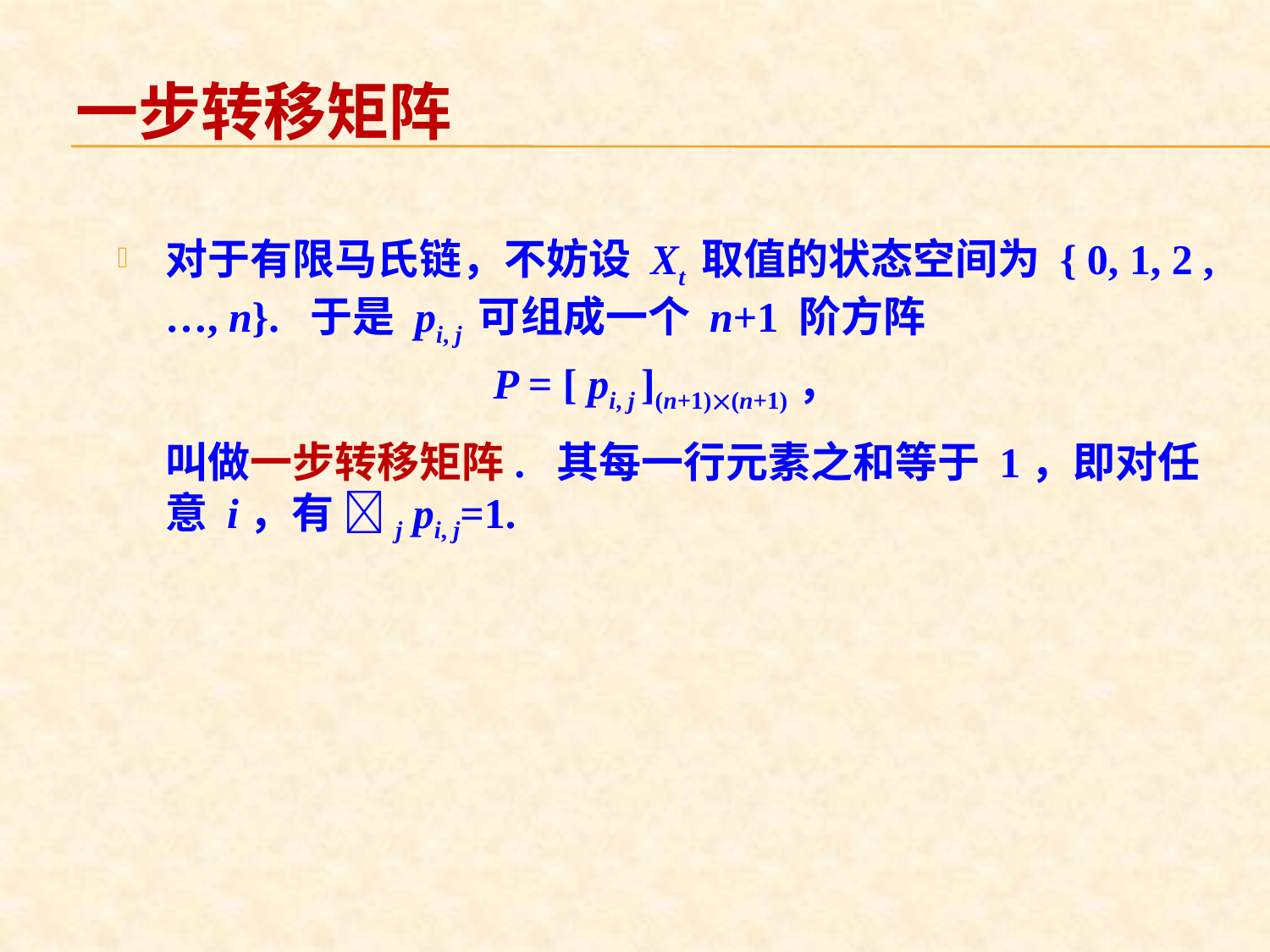

# 一步转移矩阵
对于有限马氏链，不妨设 Xt 取值的状态空间为 { 0, 1, 2 , …, n}.  于是 pi, j 可组成一个 n+1 阶方阵
P = [ pi, j ](n+1)×(n+1)，
    叫做一步转移矩阵.  其每一行元素之和等于 1，即对任意 i，有 Σj pi, j=1.